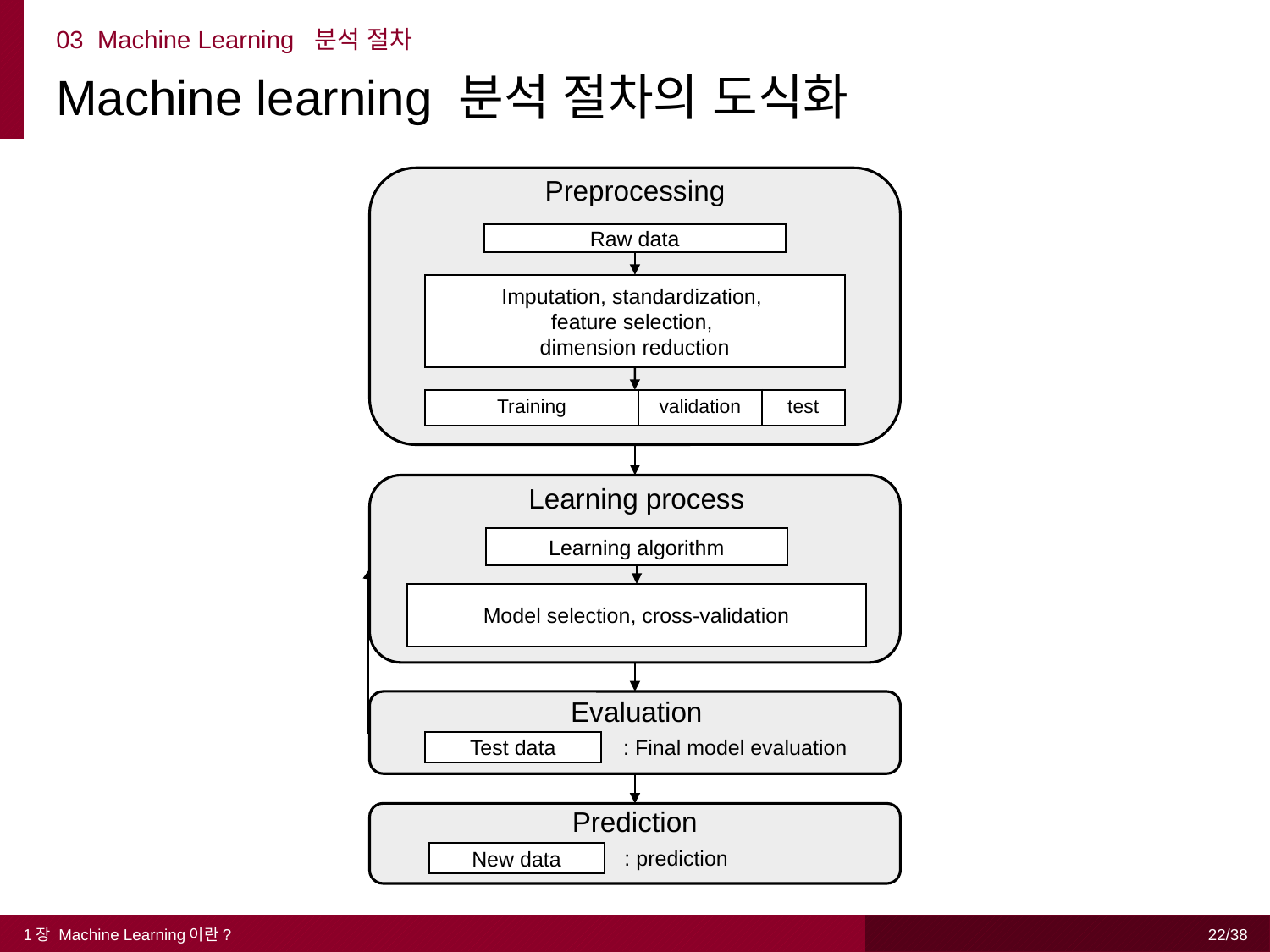

03  Machine Learning  분석 절차
Machine learning 분석 절차의 도식화
Preprocessing

Raw data
Imputation, standardization,
feature selection,
dimension reduction
| Training | validation | test |
| --- | --- | --- |
Learning process

Learning algorithm
Model selection, cross-validation
Evaluation

: Final model evaluation
Test data
Prediction

: prediction
New data
1장 Machine Learning이란?
22/38